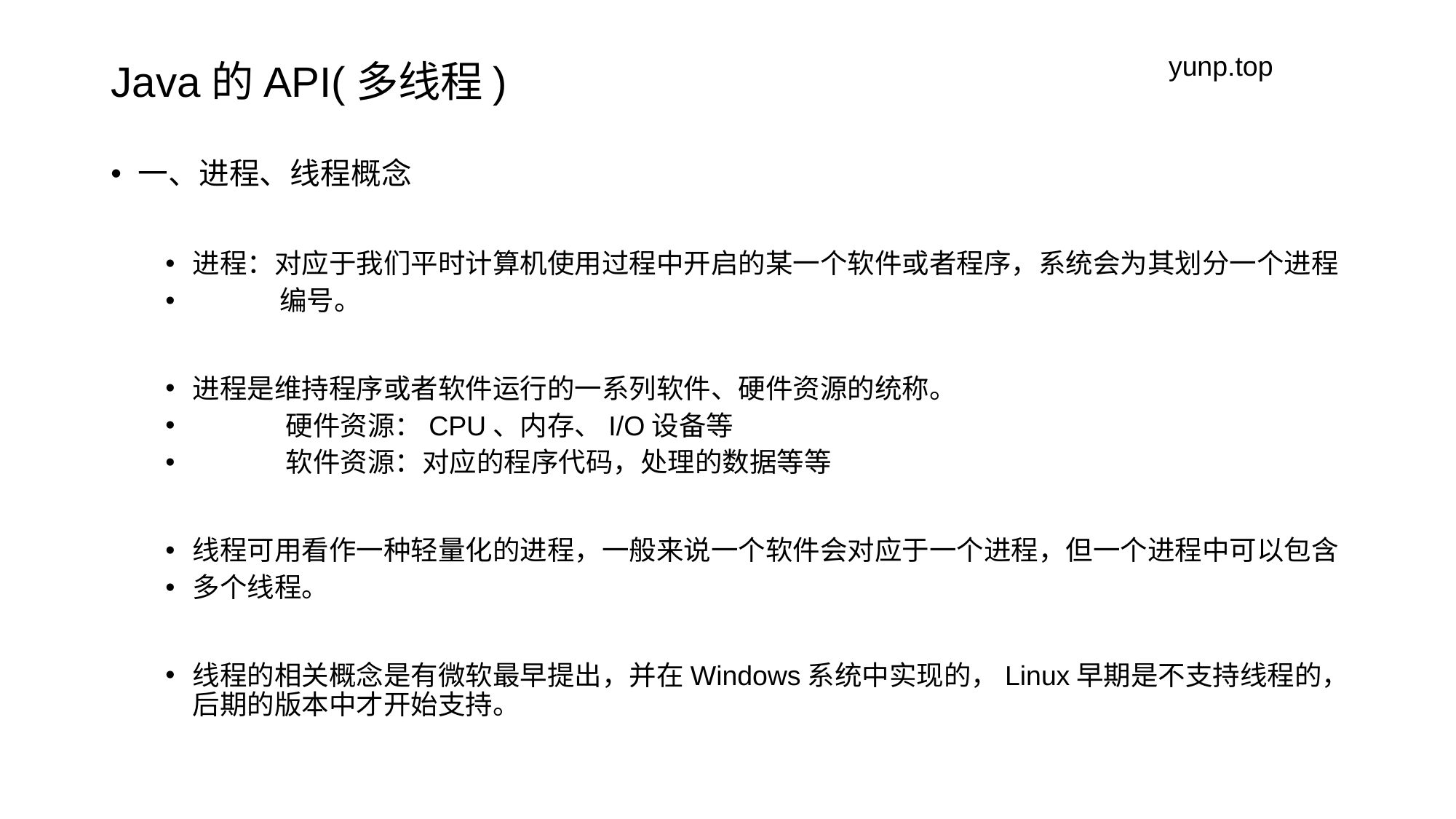

# Java的API(多线程)
yunp.top
一、进程、线程概念

进程：对应于我们平时计算机使用过程中开启的某一个软件或者程序，系统会为其划分一个进程
             编号。

进程是维持程序或者软件运行的一系列软件、硬件资源的统称。
              硬件资源：CPU、内存、I/O设备等
              软件资源：对应的程序代码，处理的数据等等

线程可用看作一种轻量化的进程，一般来说一个软件会对应于一个进程，但一个进程中可以包含
多个线程。

线程的相关概念是有微软最早提出，并在Windows系统中实现的，Linux早期是不支持线程的，后期的版本中才开始支持。